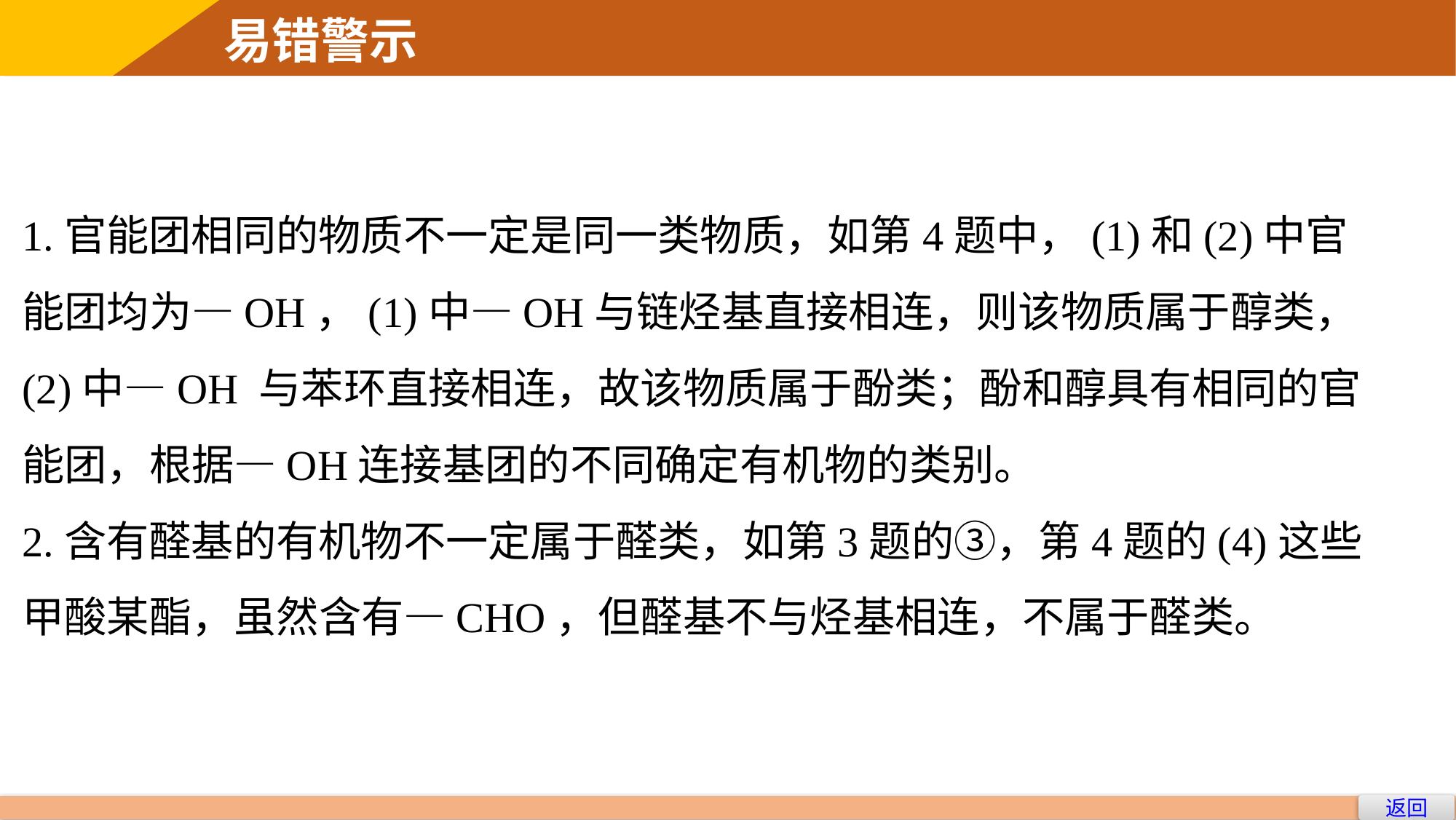

易错警示
1.官能团相同的物质不一定是同一类物质，如第4题中，(1)和(2)中官能团均为—OH，(1)中—OH与链烃基直接相连，则该物质属于醇类，(2)中—OH 与苯环直接相连，故该物质属于酚类；酚和醇具有相同的官能团，根据—OH连接基团的不同确定有机物的类别。
2.含有醛基的有机物不一定属于醛类，如第3题的③，第4题的(4)这些甲酸某酯，虽然含有—CHO，但醛基不与烃基相连，不属于醛类。
返回